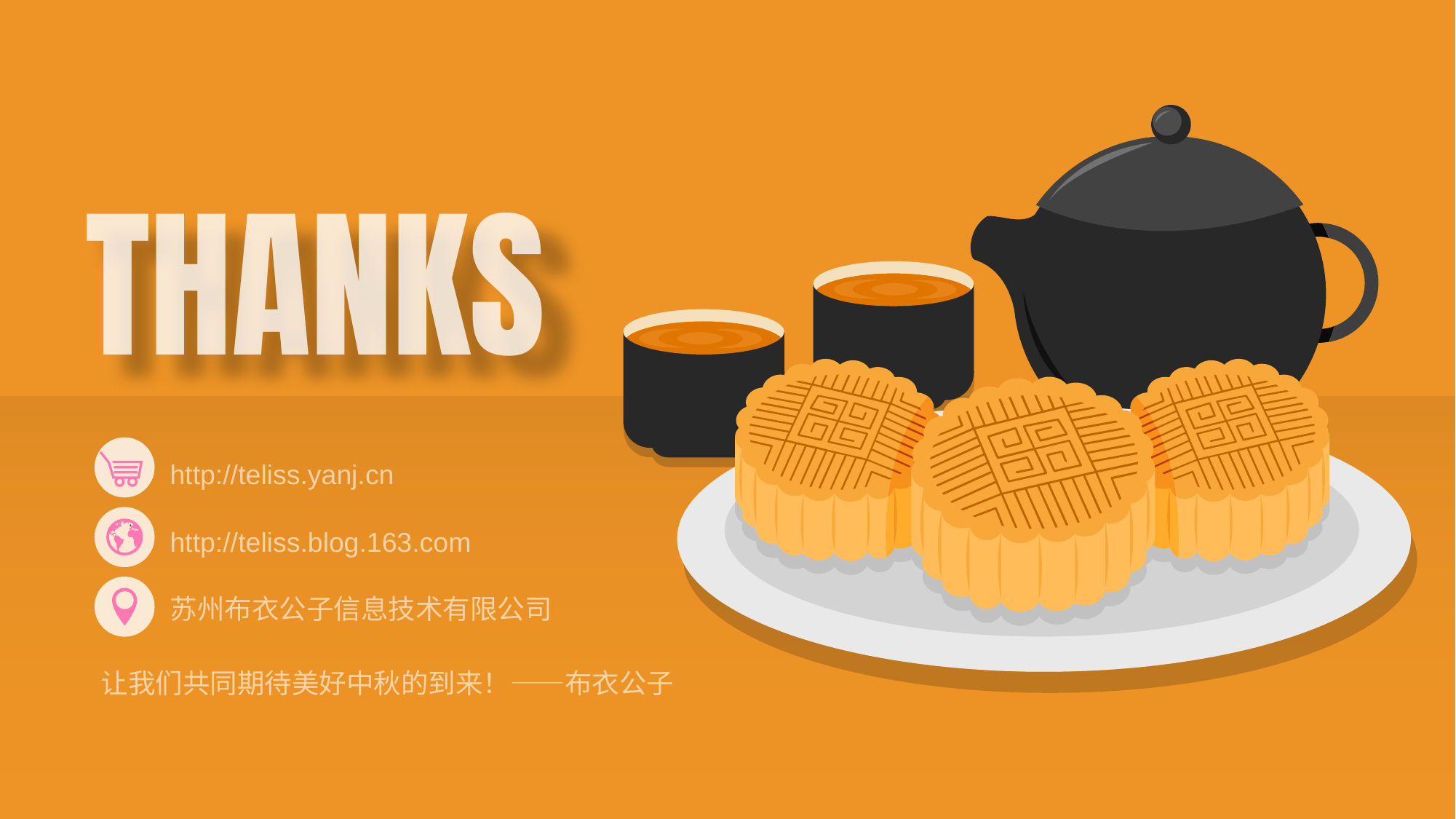

THANKS

http://teliss.yanj.cn

http://teliss.blog.163.com

苏州布衣公子信息技术有限公司
让我们共同期待美好中秋的到来！——布衣公子